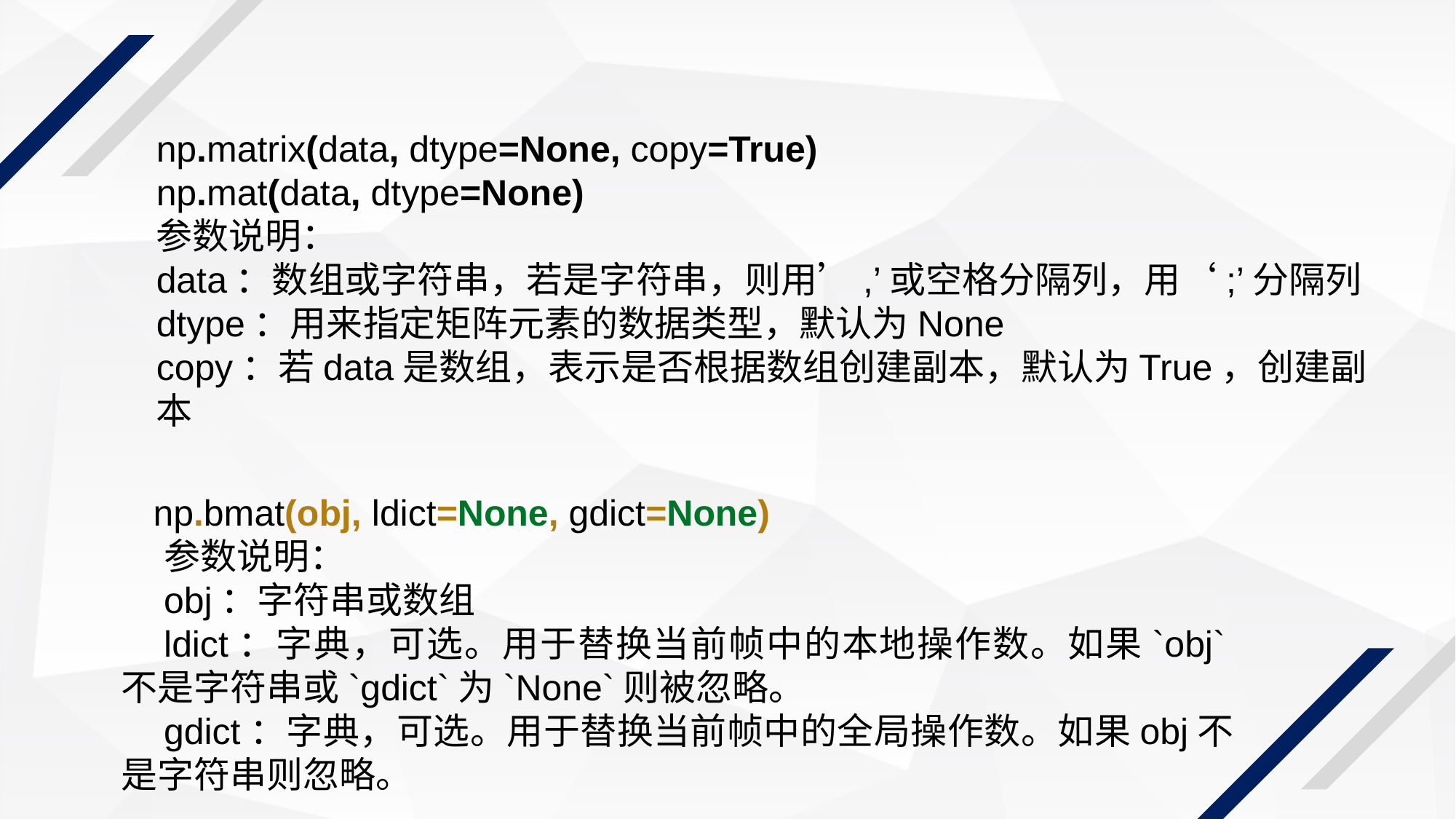

np.matrix(data, dtype=None, copy=True)
np.mat(data, dtype=None)
参数说明：
data：数组或字符串，若是字符串，则用’,’或空格分隔列，用‘;’分隔列
dtype：用来指定矩阵元素的数据类型，默认为None
copy：若data是数组，表示是否根据数组创建副本，默认为True，创建副本
np.bmat(obj, ldict=None, gdict=None)
参数说明：
obj：字符串或数组
ldict：字典，可选。用于替换当前帧中的本地操作数。如果`obj`不是字符串或`gdict`为`None`则被忽略。
gdict：字典，可选。用于替换当前帧中的全局操作数。如果obj不是字符串则忽略。